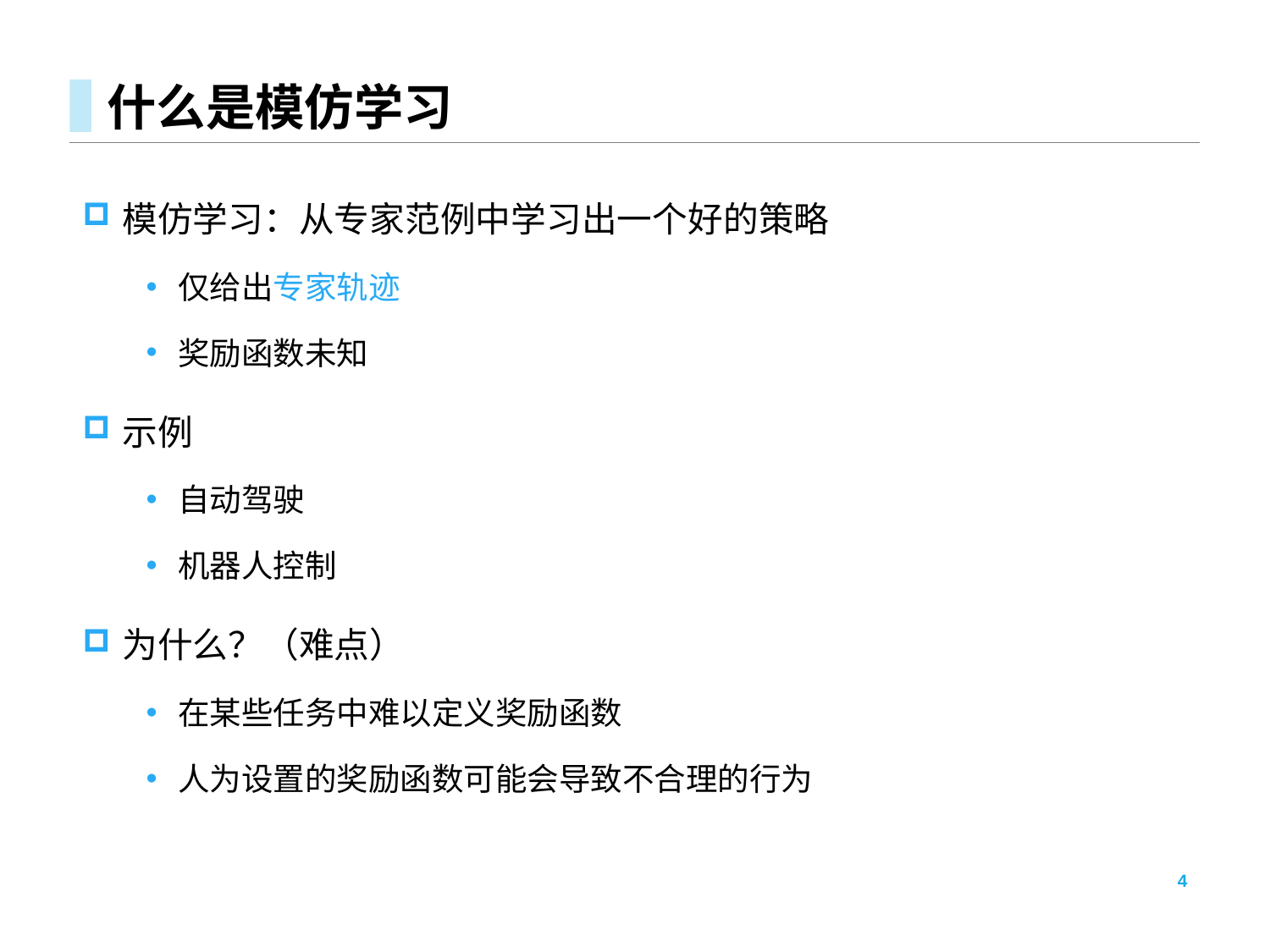

# 什么是模仿学习
模仿学习：从专家范例中学习出一个好的策略
仅给出专家轨迹
奖励函数未知
示例
自动驾驶
机器人控制
为什么？（难点）
在某些任务中难以定义奖励函数
人为设置的奖励函数可能会导致不合理的行为
4